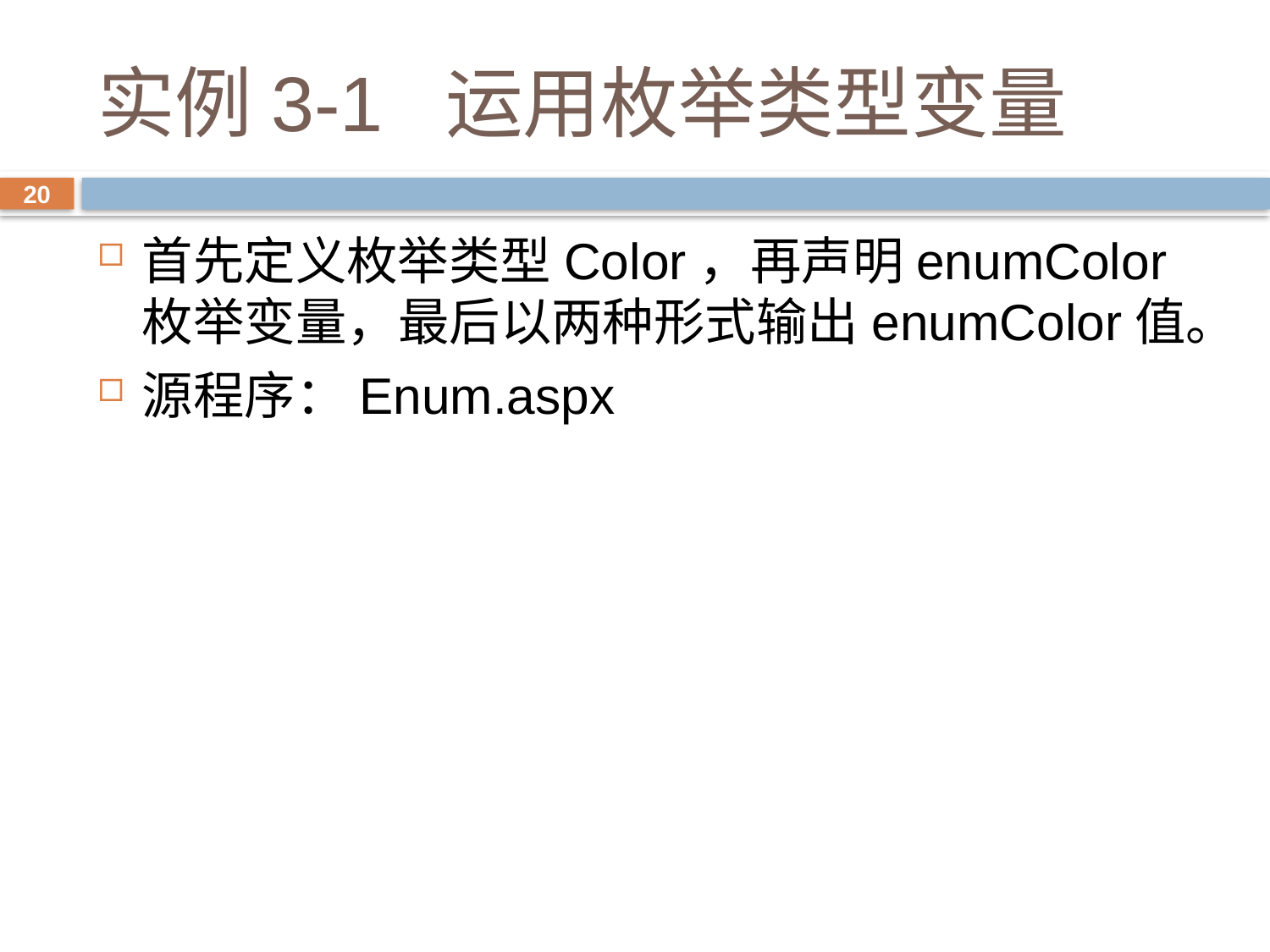

# 实例3-1  运用枚举类型变量
20
首先定义枚举类型Color，再声明enumColor枚举变量，最后以两种形式输出enumColor值。
源程序：Enum.aspx